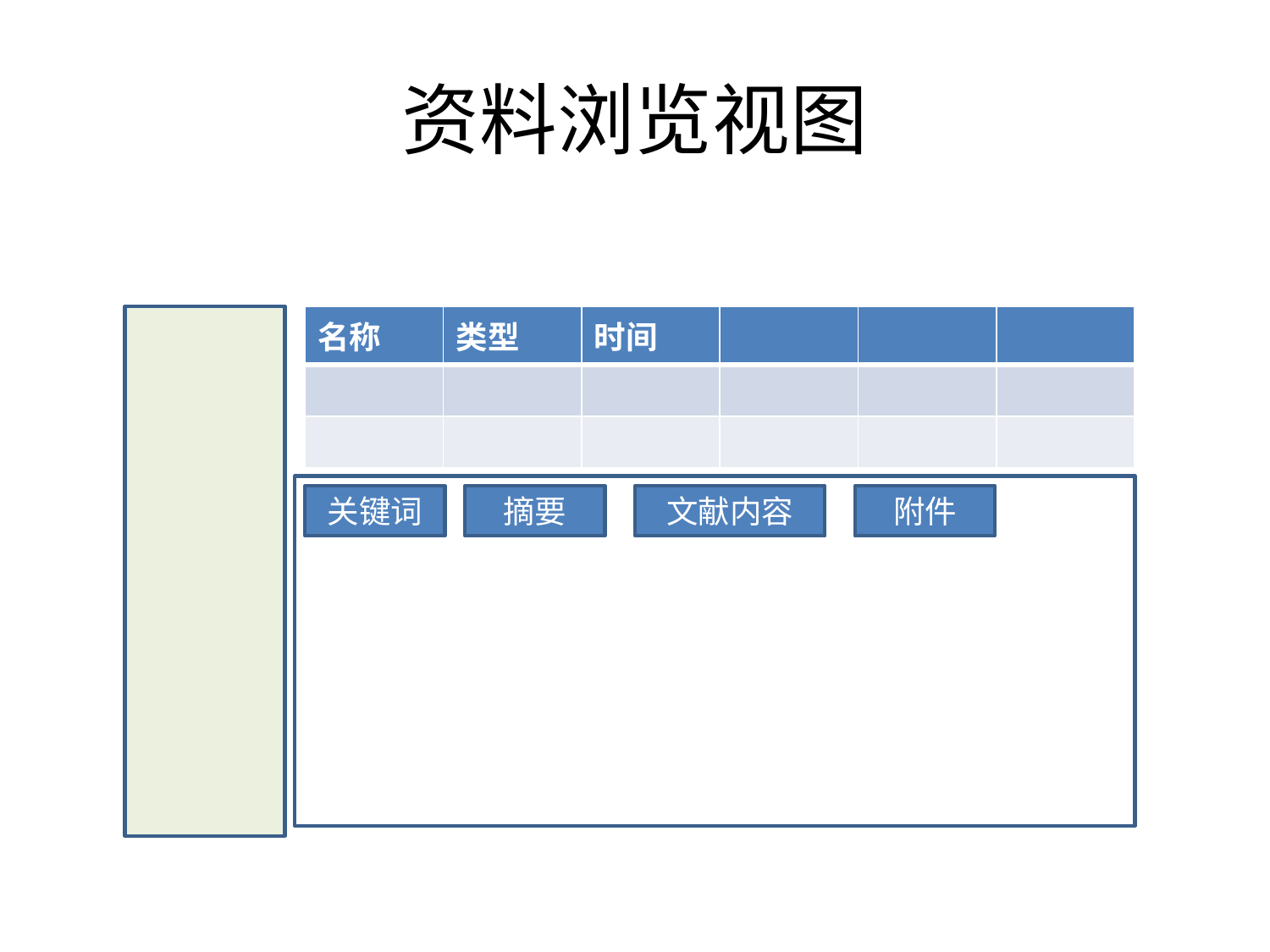

# 资料浏览视图

| 名称 | 类型 | 时间 |  |  |  |
| --- | --- | --- | --- | --- | --- |
|  |  |  |  |  |  |
|  |  |  |  |  |  |

关键词
摘要
文献内容
附件